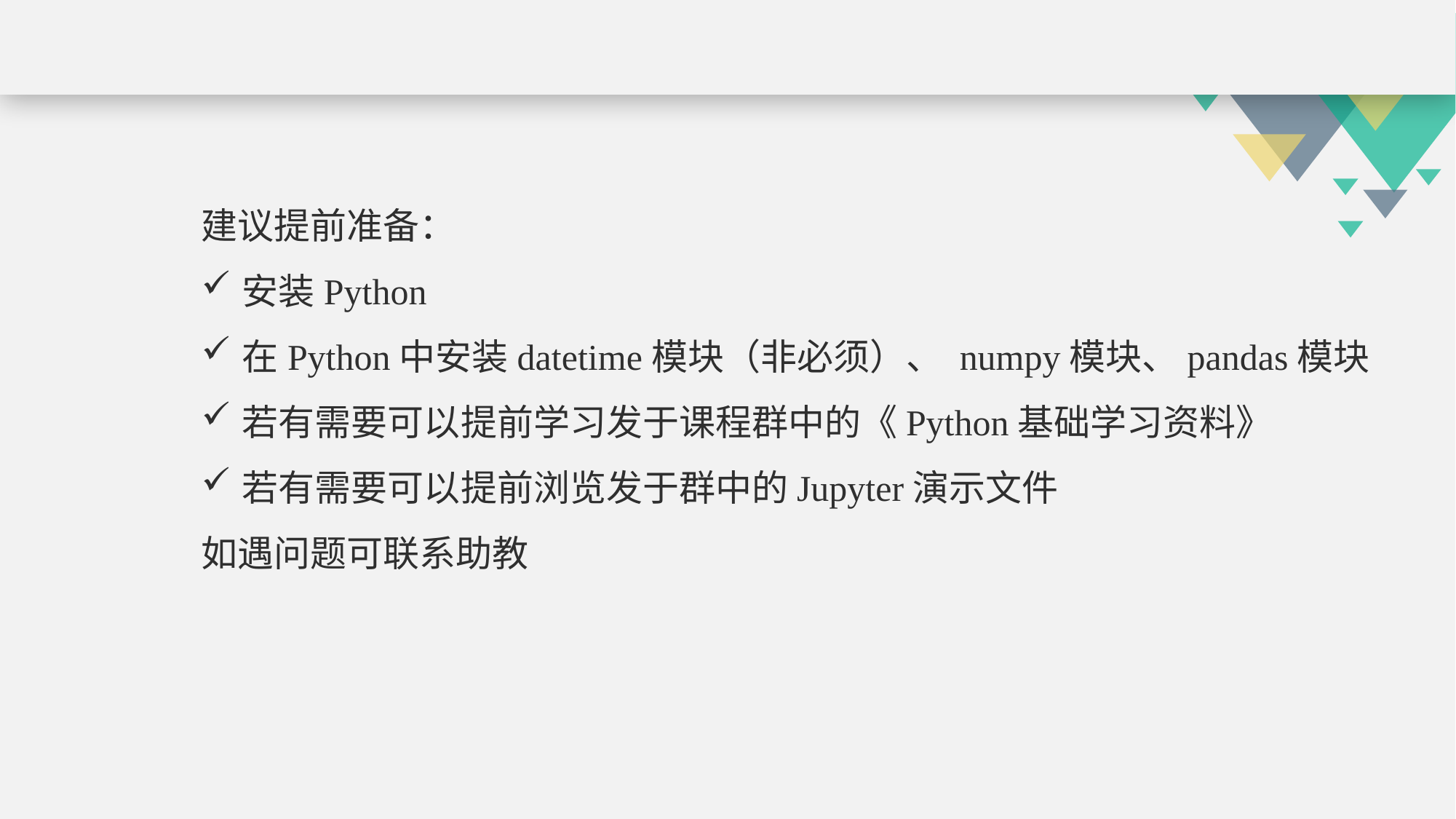

建议提前准备：
安装Python
在Python中安装datetime模块（非必须）、 numpy模块、pandas模块
若有需要可以提前学习发于课程群中的《Python基础学习资料》
若有需要可以提前浏览发于群中的Jupyter演示文件
如遇问题可联系助教